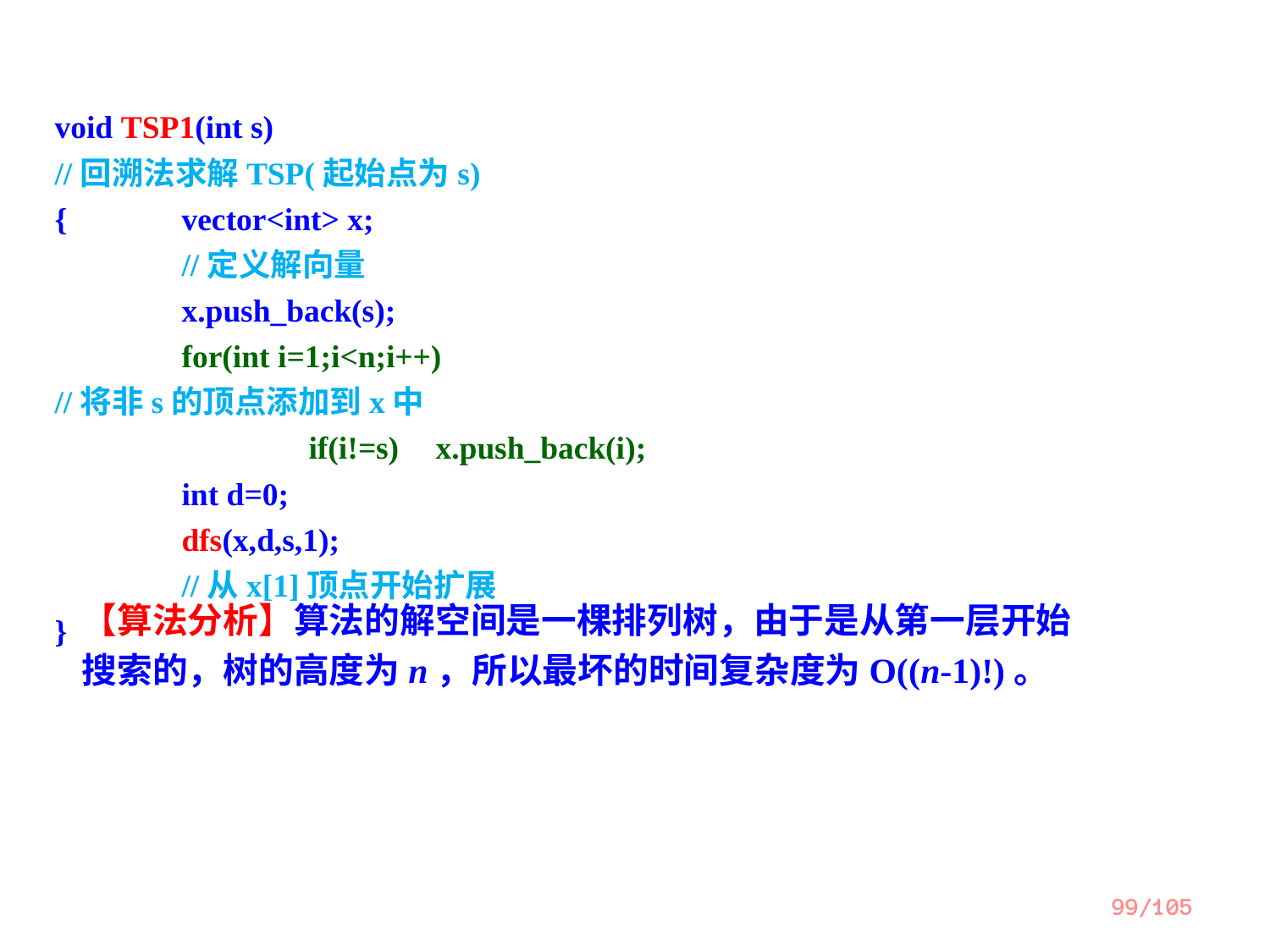

void TSP1(int s)								//回溯法求解TSP(起始点为s)
{	vector<int> x;								//定义解向量
	x.push_back(s);
	for(int i=1;i<n;i++)						//将非s的顶点添加到x中
		if(i!=s)	x.push_back(i);
	int d=0;
	dfs(x,d,s,1);								//从x[1]顶点开始扩展
}
【算法分析】算法的解空间是一棵排列树，由于是从第一层开始搜索的，树的高度为n，所以最坏的时间复杂度为O((n-1)!)。
99/105